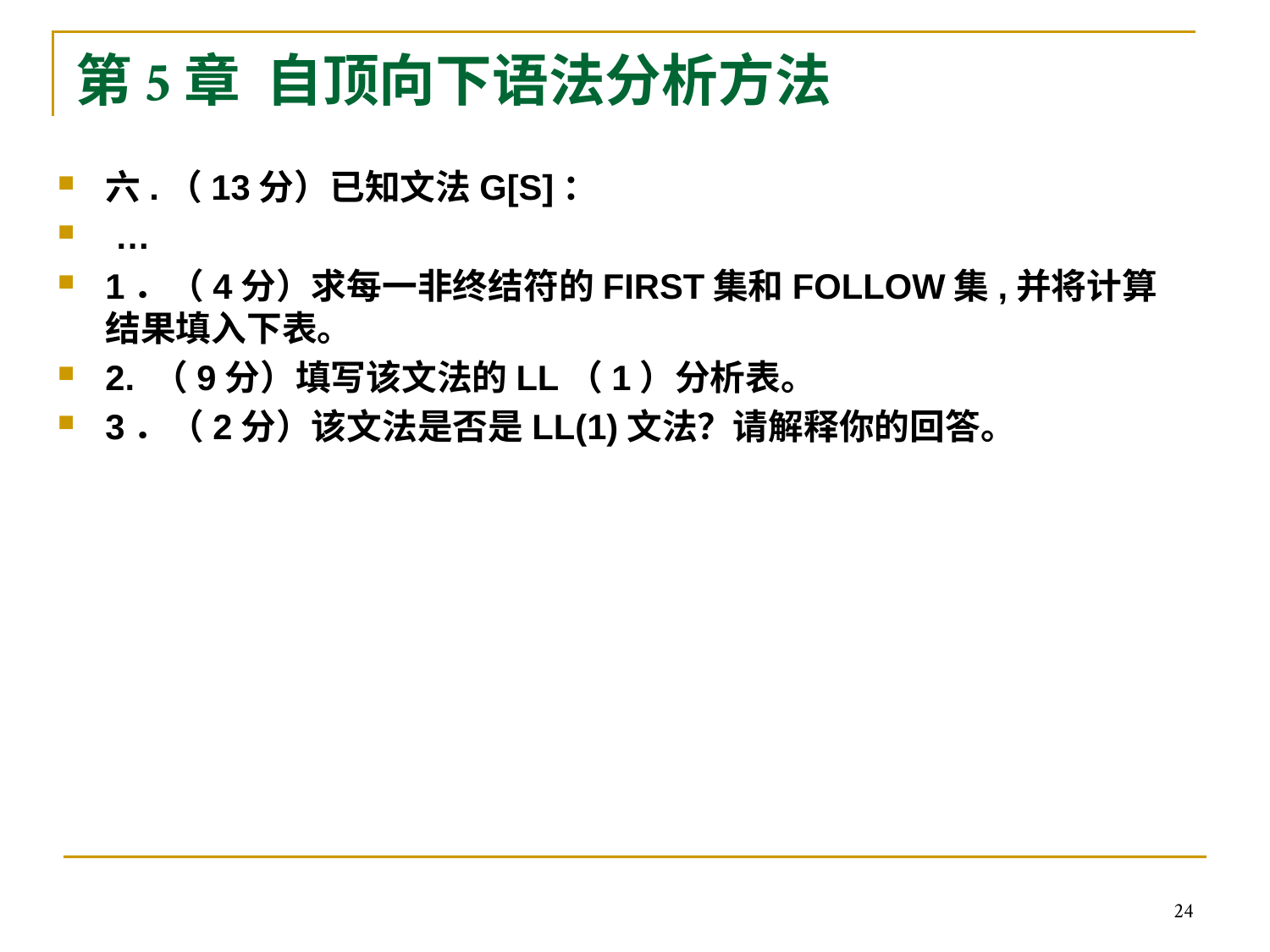

第5章  自顶向下语法分析方法
#
六.（13分）已知文法G[S]：
 …
1．（4分）求每一非终结符的FIRST集和FOLLOW集,并将计算结果填入下表。
2. （9分）填写该文法的LL（1）分析表。
3．（2分）该文法是否是LL(1)文法？请解释你的回答。

24